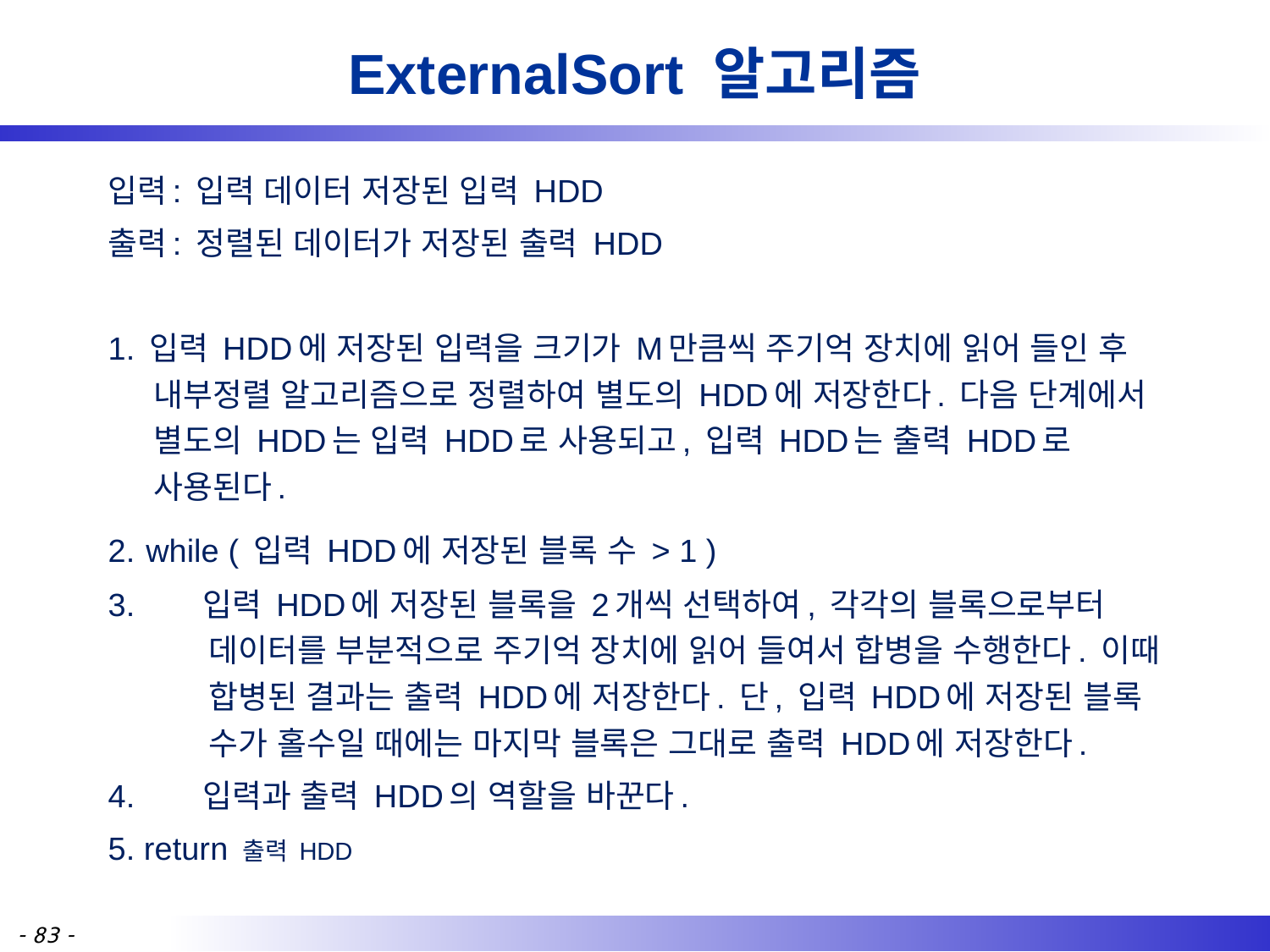

# ExternalSort 알고리즘
입력: 입력 데이터 저장된 입력 HDD
출력: 정렬된 데이터가 저장된 출력 HDD

1. 입력 HDD에 저장된 입력을 크기가 M만큼씩 주기억 장치에 읽어 들인 후 내부정렬 알고리즘으로 정렬하여 별도의 HDD에 저장한다. 다음 단계에서 별도의 HDD는 입력 HDD로 사용되고, 입력 HDD는 출력 HDD로 사용된다.
2. while ( 입력 HDD에 저장된 블록 수 > 1 )
3.       입력 HDD에 저장된 블록을 2개씩 선택하여, 각각의 블록으로부터 데이터를 부분적으로 주기억 장치에 읽어 들여서 합병을 수행한다. 이때 합병된 결과는 출력 HDD에 저장한다. 단, 입력 HDD에 저장된 블록 수가 홀수일 때에는 마지막 블록은 그대로 출력 HDD에 저장한다.
4.       입력과 출력 HDD의 역할을 바꾼다.
5. return 출력 HDD
- 83 -